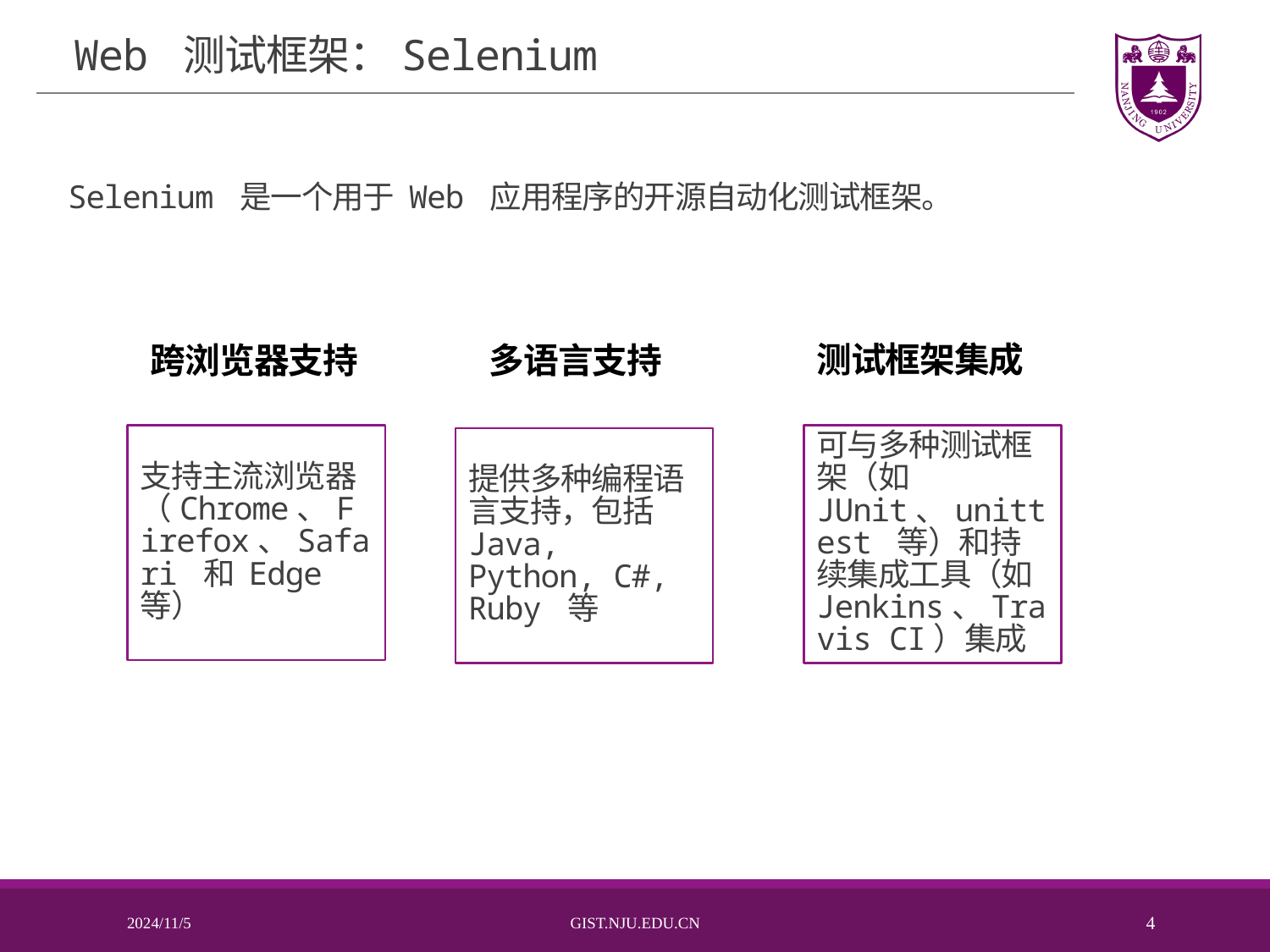

# Web 测试框架：Selenium
Selenium 是一个用于 Web 应用程序的开源自动化测试框架。

测试框架集成
跨浏览器支持
多语言支持
支持主流浏览器（Chrome、Firefox、Safari 和 Edge 等）
可与多种测试框架（如 JUnit、unittest 等）和持续集成工具（如 Jenkins、Travis CI）集成
提供多种编程语言支持，包括Java, Python, C#, Ruby 等
2024/11/5
Gist.nju.edu.cn
4